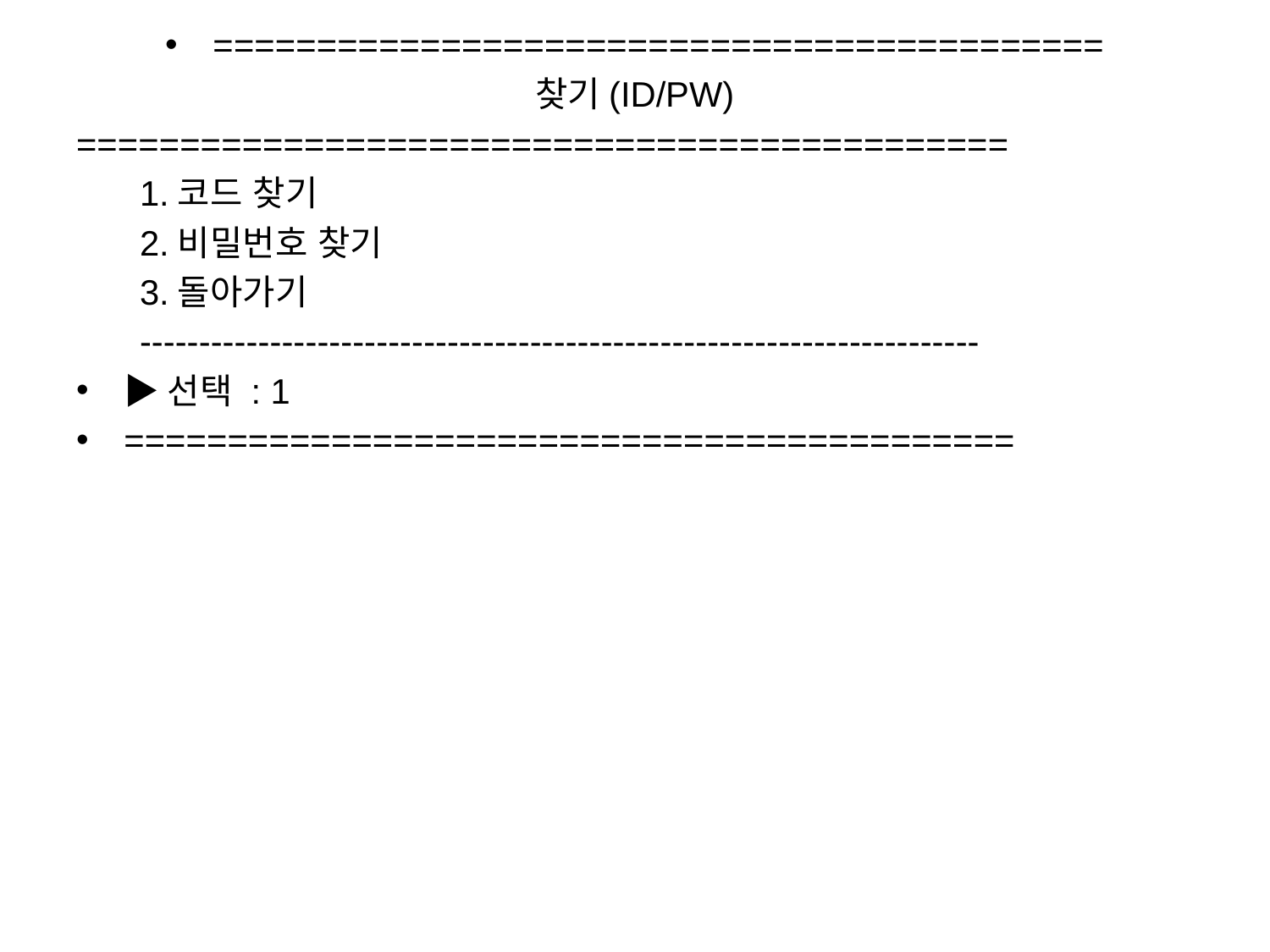

===========================================
찾기(ID/PW)
=============================================
1.코드 찾기
2.비밀번호 찾기
3.돌아가기
-----------------------------------------------------------------------
▶선택 : 1
===========================================